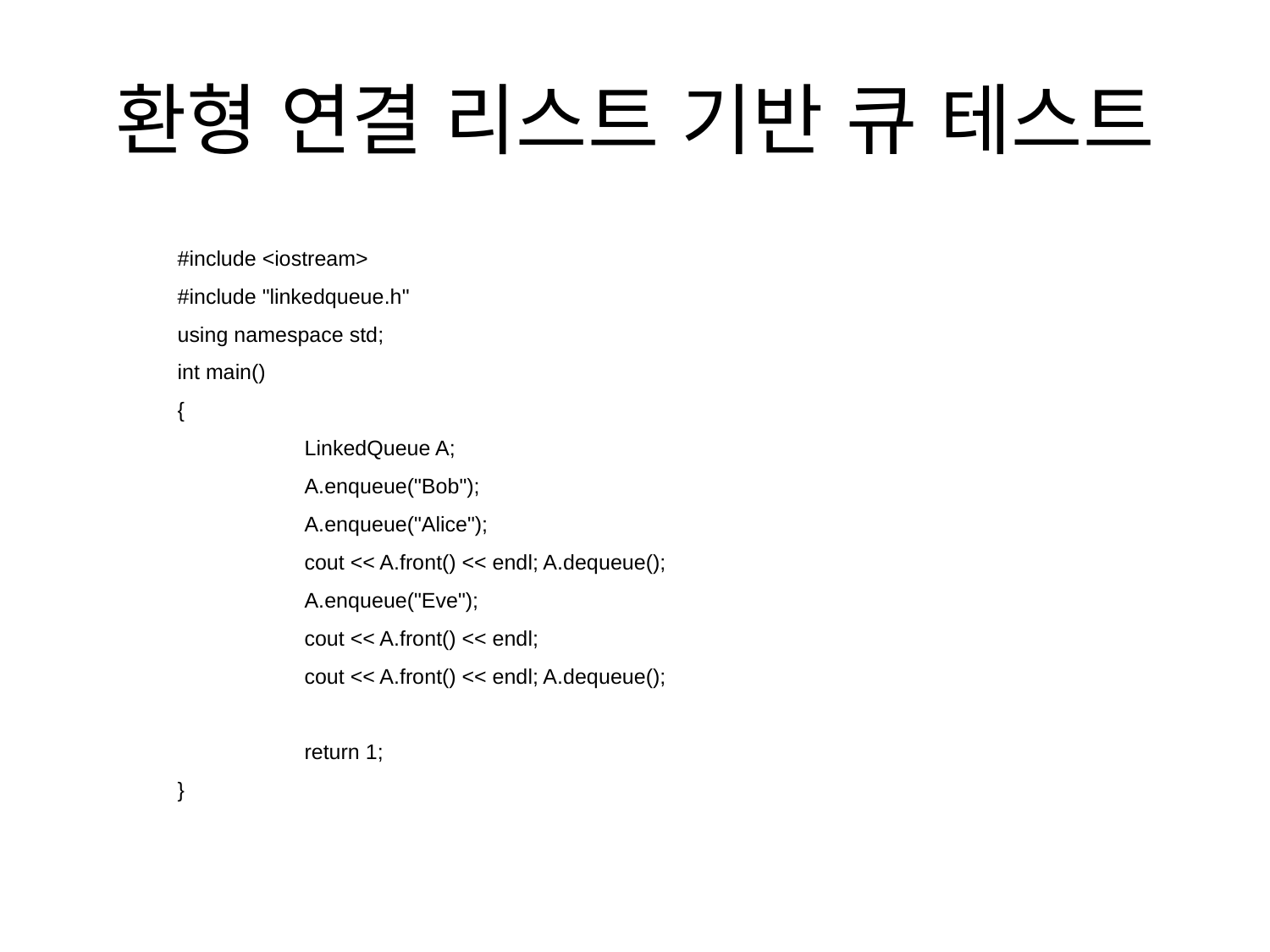

# 환형 연결 리스트 기반 큐 테스트
#include <iostream>
#include "linkedqueue.h"
using namespace std;
int main()
{
	LinkedQueue A;
	A.enqueue("Bob");
	A.enqueue("Alice");
	cout << A.front() << endl; A.dequeue();
	A.enqueue("Eve");
	cout << A.front() << endl;
	cout << A.front() << endl; A.dequeue();

	return 1;
}